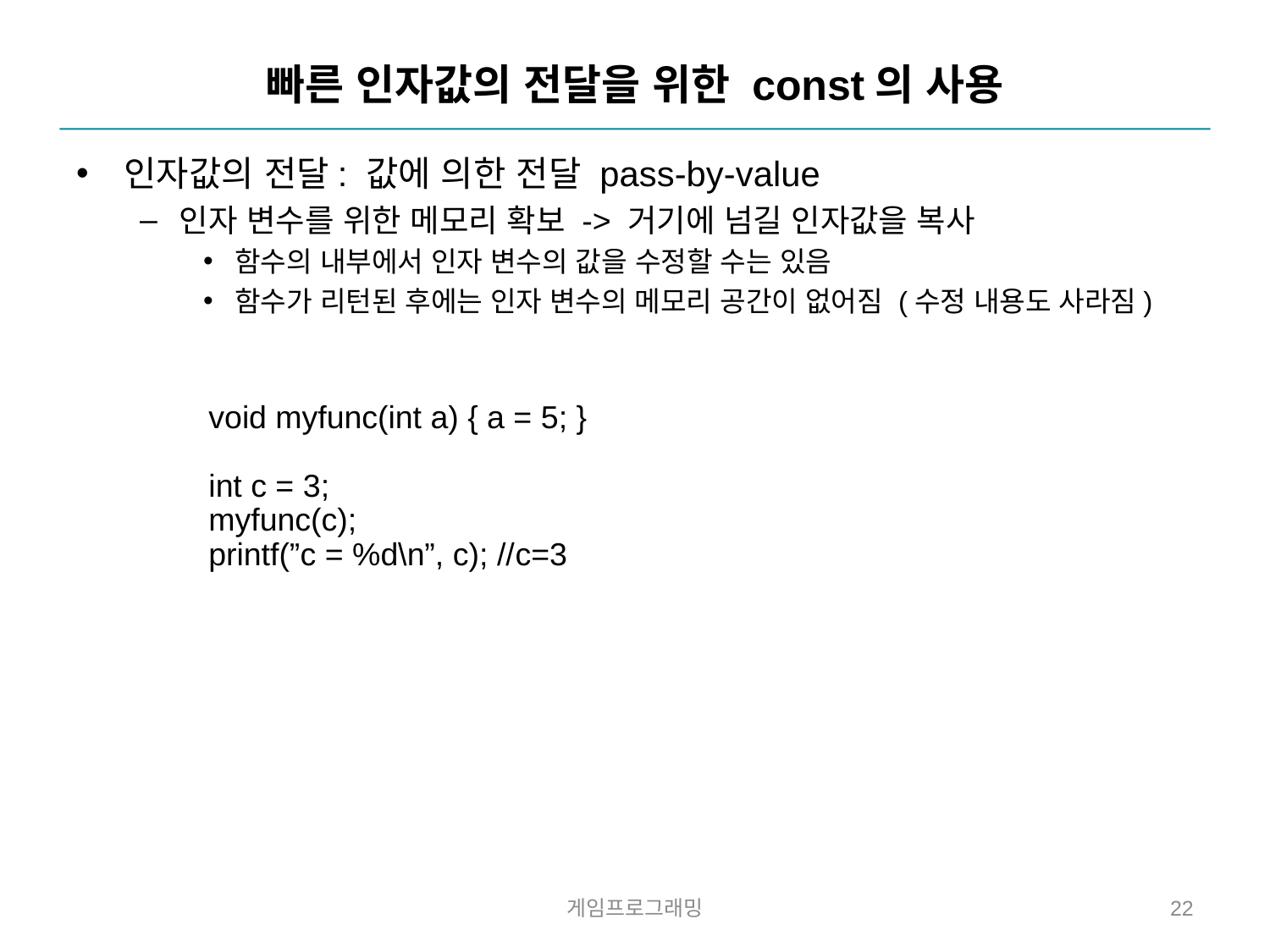

# 빠른 인자값의 전달을 위한 const의 사용
인자값의 전달: 값에 의한 전달 pass-by-value
인자 변수를 위한 메모리 확보 -> 거기에 넘길 인자값을 복사
함수의 내부에서 인자 변수의 값을 수정할 수는 있음
함수가 리턴된 후에는 인자 변수의 메모리 공간이 없어짐 (수정 내용도 사라짐)

void myfunc(int a) { a = 5; }

int c = 3;
myfunc(c);
printf(”c = %d\n”, c); //c=3
게임프로그래밍
22